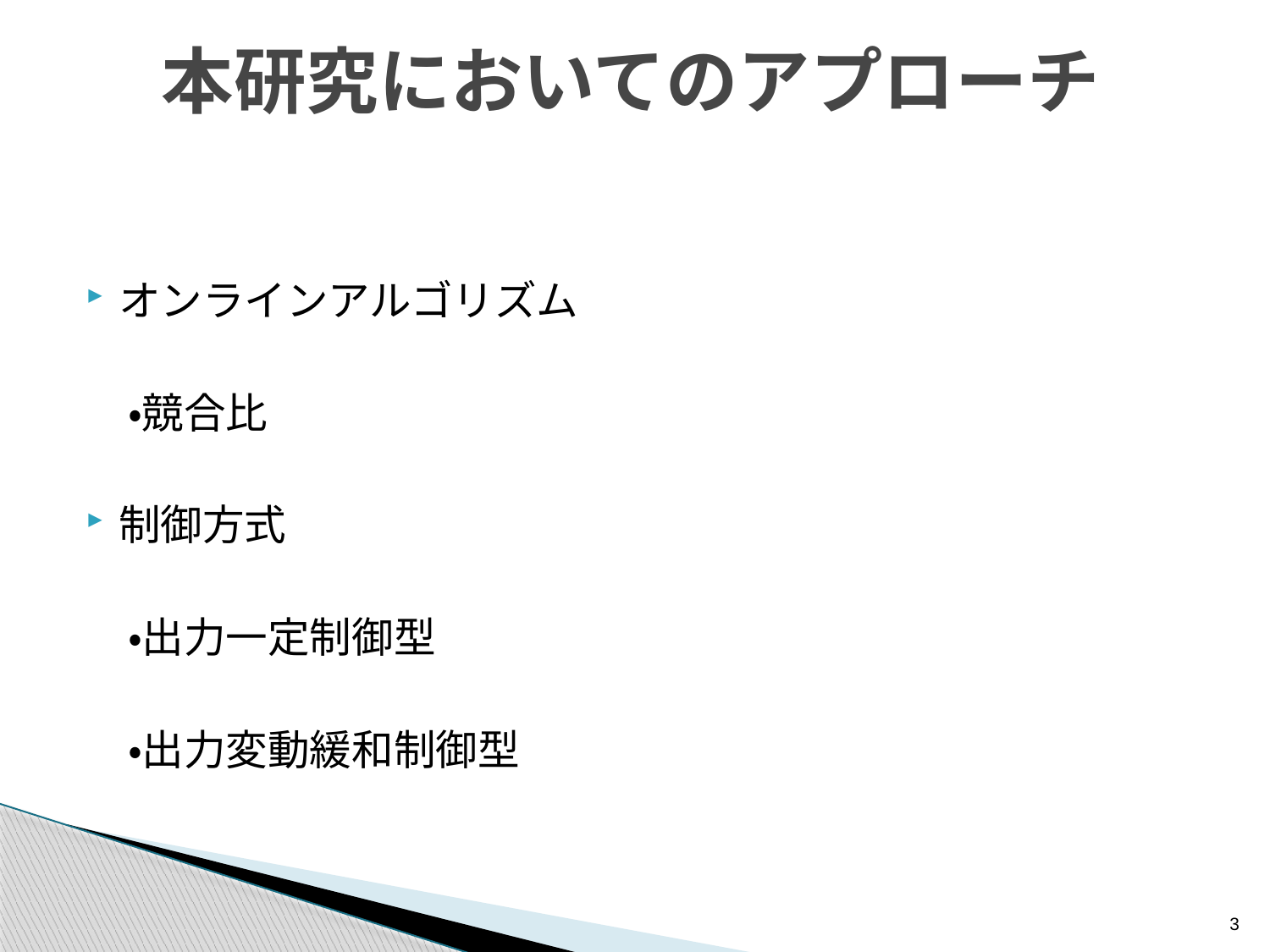

# 本研究においてのアプローチ
オンラインアルゴリズム

　・競合比

制御方式

　・出力一定制御型

　・出力変動緩和制御型

3